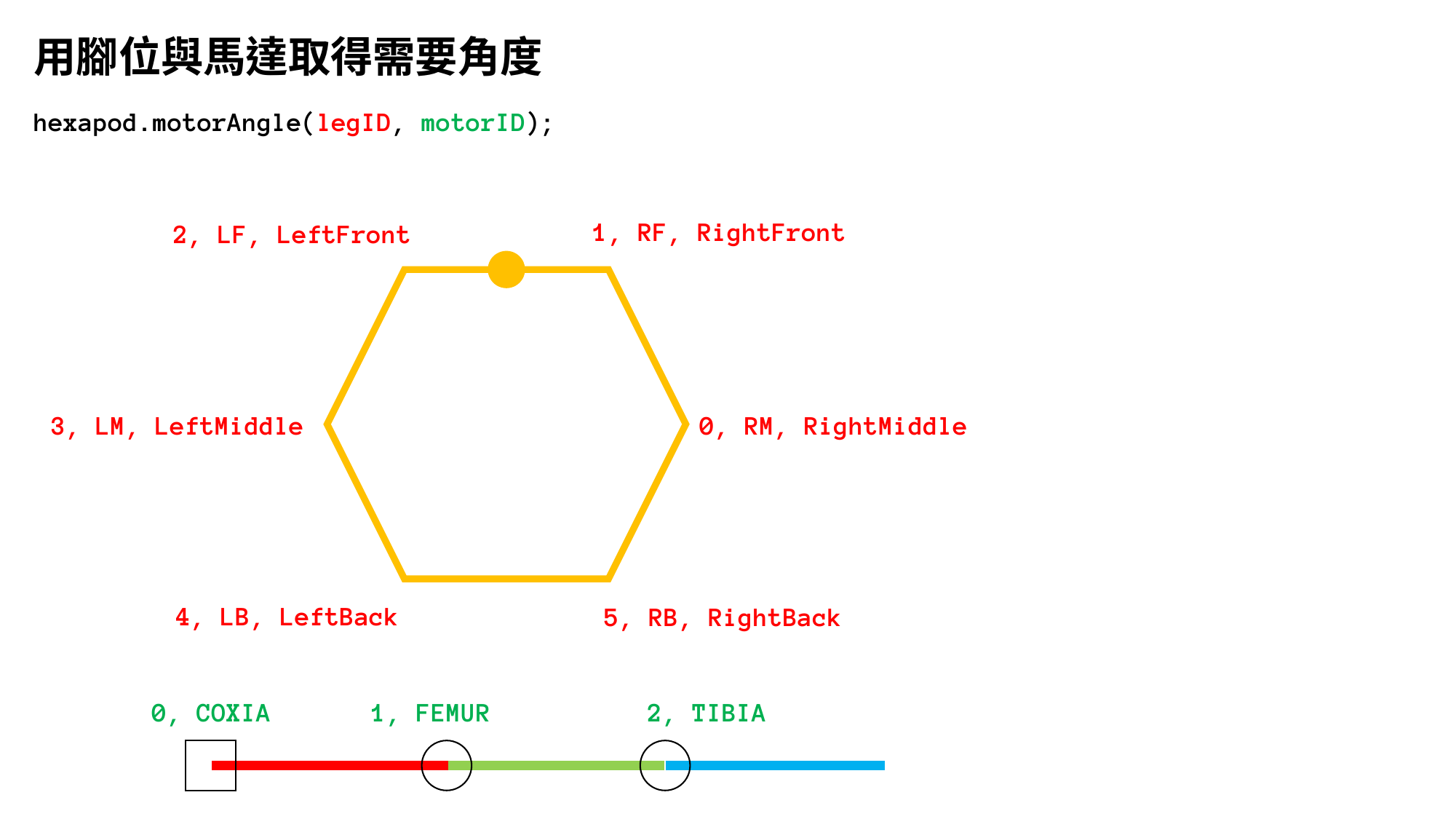

用腳位與馬達取得需要角度
hexapod.motorAngle(legID, motorID);
1, RF, RightFront
2, LF, LeftFront

3, LM, LeftMiddle
0, RM, RightMiddle
4, LB, LeftBack
5, RB, RightBack
0, COXIA
1, FEMUR
2, TIBIA